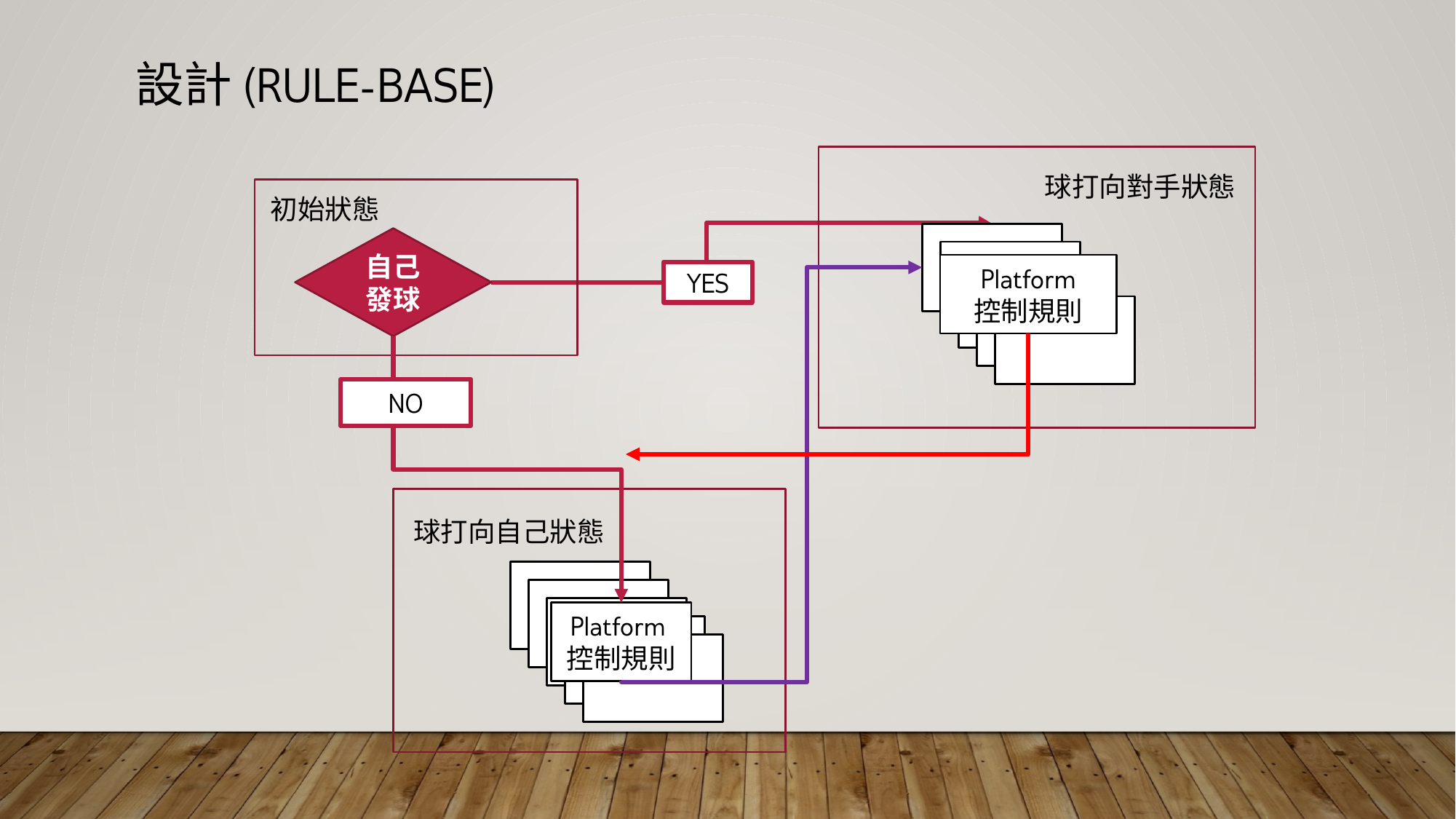

設計(RULE-BASE)

球打向對手狀態

初始狀態

自己發球

Platform
控制規則

YES

NO

球打向自己狀態

Platform控制規則